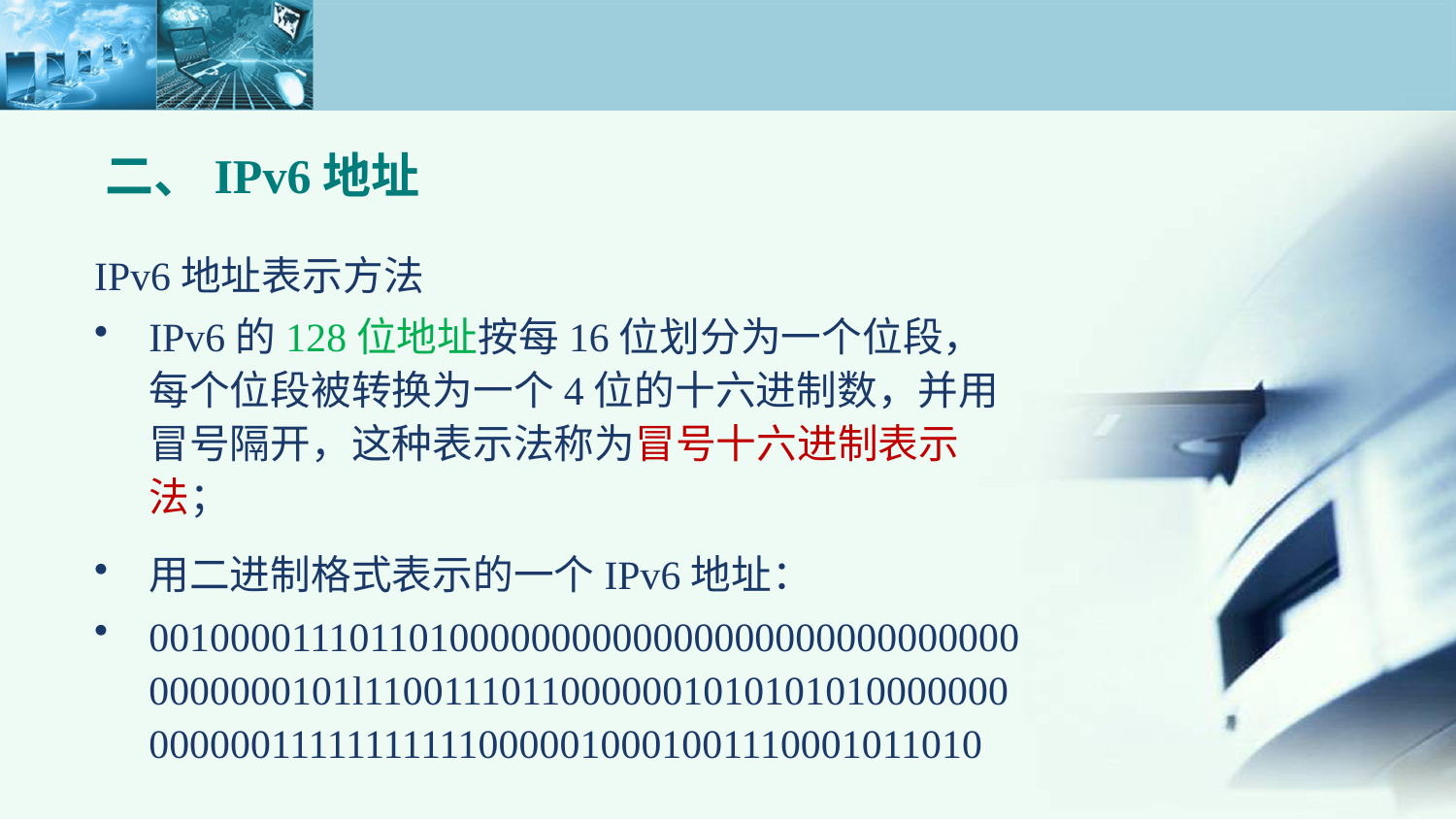

# 二、IPv6地址
IPv6地址表示方法
IPv6的128位地址按每16位划分为一个位段，每个位段被转换为一个4位的十六进制数，并用冒号隔开，这种表示法称为冒号十六进制表示法；
用二进制格式表示的一个IPv6地址：
00100001110110100000000000000000000000000000000000101l11001110110000001010101010000000000000111111111110000010001001110001011010